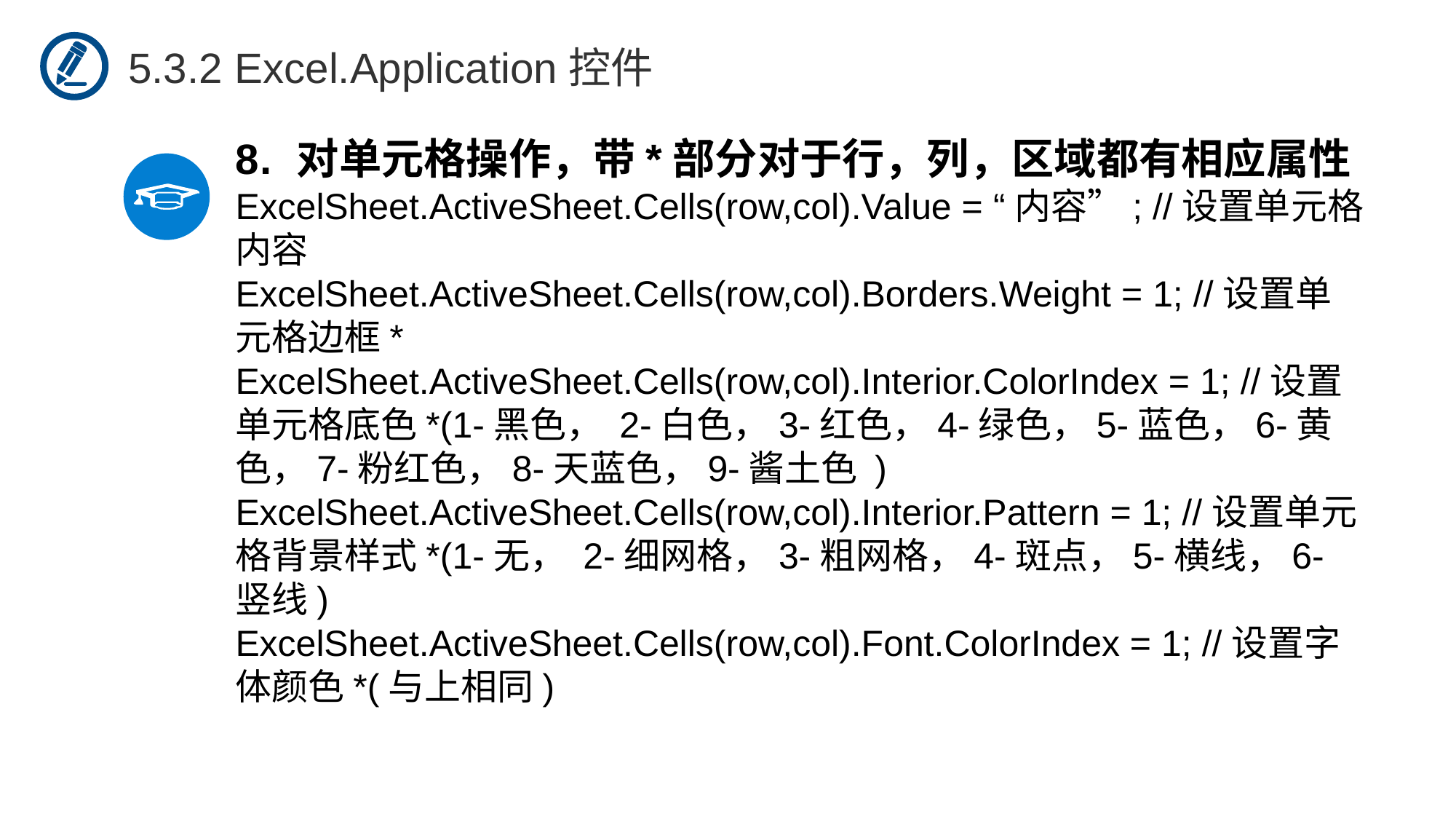

5.3.2 Excel.Application控件
对单元格操作，带*部分对于行，列，区域都有相应属性
ExcelSheet.ActiveSheet.Cells(row,col).Value = “内容”; //设置单元格内容
ExcelSheet.ActiveSheet.Cells(row,col).Borders.Weight = 1; //设置单元格边框*
ExcelSheet.ActiveSheet.Cells(row,col).Interior.ColorIndex = 1; //设置单元格底色*(1-黑色， 2-白色，3-红色，4-绿色，5-蓝色，6-黄色，7-粉红色，8-天蓝色，9-酱土色 )
ExcelSheet.ActiveSheet.Cells(row,col).Interior.Pattern = 1; //设置单元格背景样式*(1-无， 2-细网格，3-粗网格，4-斑点，5-横线，6-竖线)
ExcelSheet.ActiveSheet.Cells(row,col).Font.ColorIndex = 1; //设置字体颜色*(与上相同)